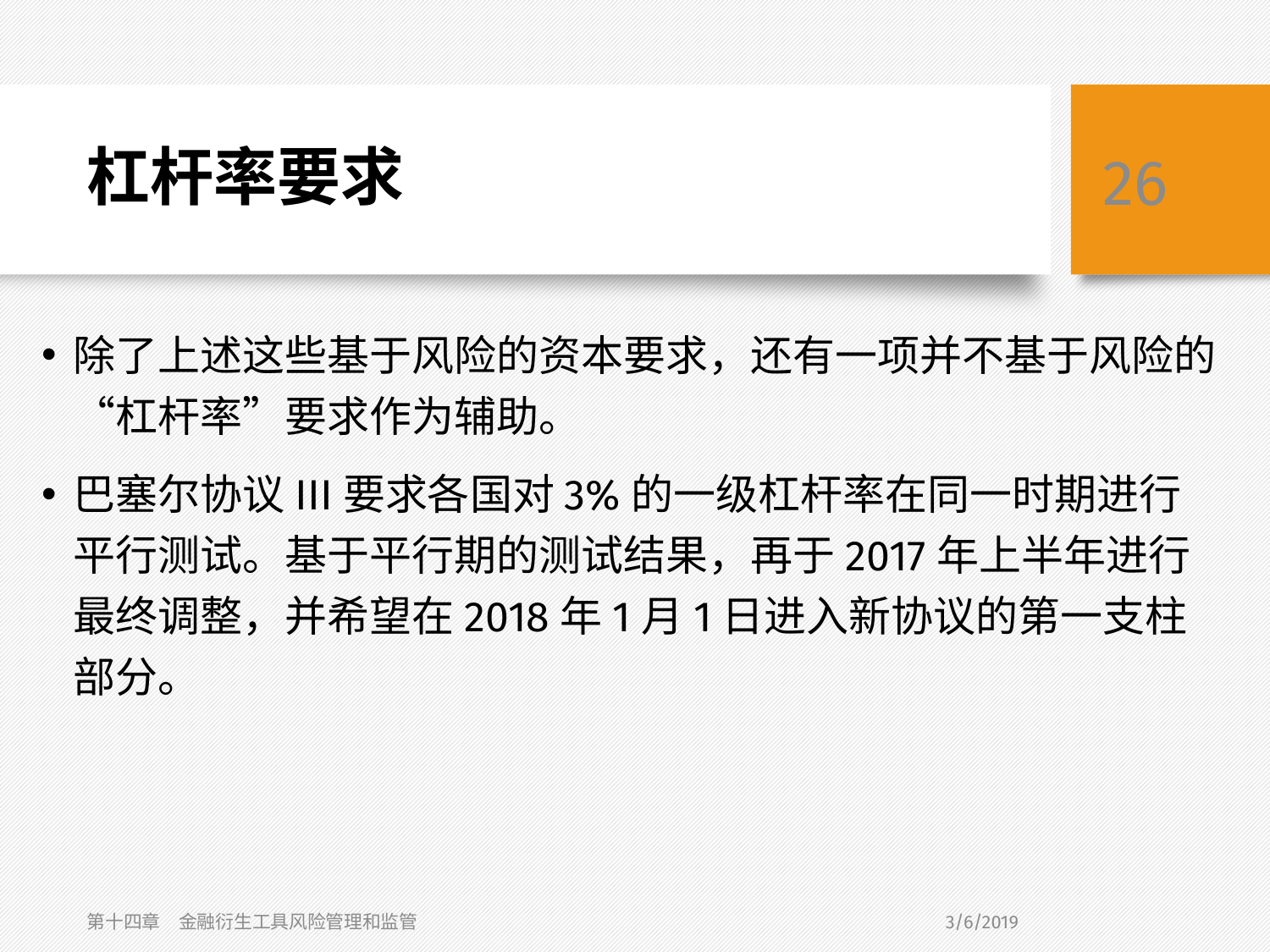

# 杠杆率要求
26
除了上述这些基于风险的资本要求，还有一项并不基于风险的“杠杆率”要求作为辅助。
巴塞尔协议III要求各国对3%的一级杠杆率在同一时期进行平行测试。基于平行期的测试结果，再于2017年上半年进行最终调整，并希望在2018年1月1日进入新协议的第一支柱部分。

3/6/2019
第十四章　金融衍生工具风险管理和监管